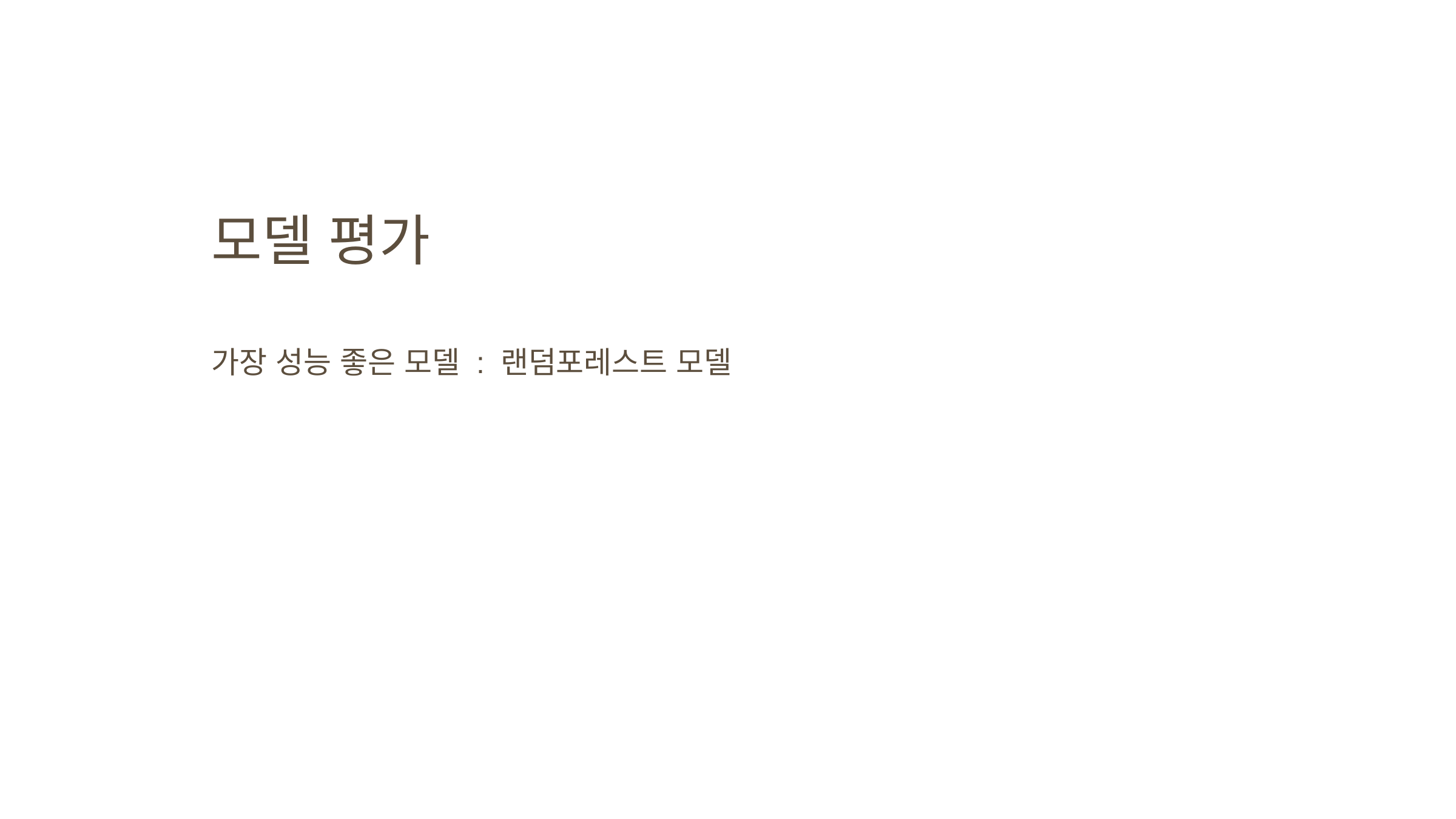

모델 평가
가장 성능 좋은 모델 : 랜덤포레스트 모델